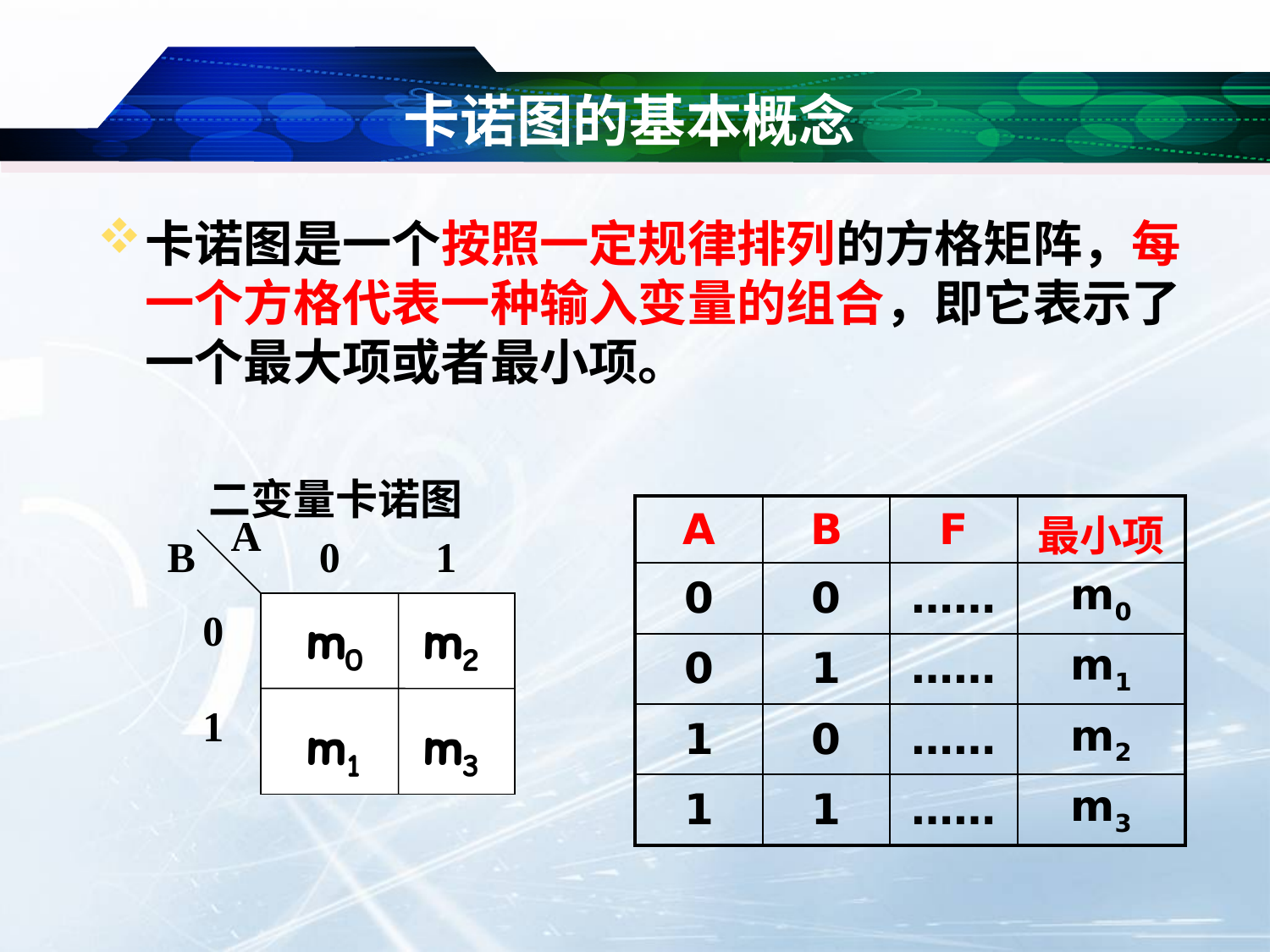

# 卡诺图的基本概念
卡诺图是一个按照一定规律排列的方格矩阵，每一个方格代表一种输入变量的组合，即它表示了一个最大项或者最小项。
二变量卡诺图
A
B

0
1
0
m0
m2
1
m1
m3
| A | B | F | 最小项 |
| --- | --- | --- | --- |
| 0 | 0 | …… | m0 |
| 0 | 1 | …… | m1 |
| 1 | 0 | …… | m2 |
| 1 | 1 | …… | m3 |